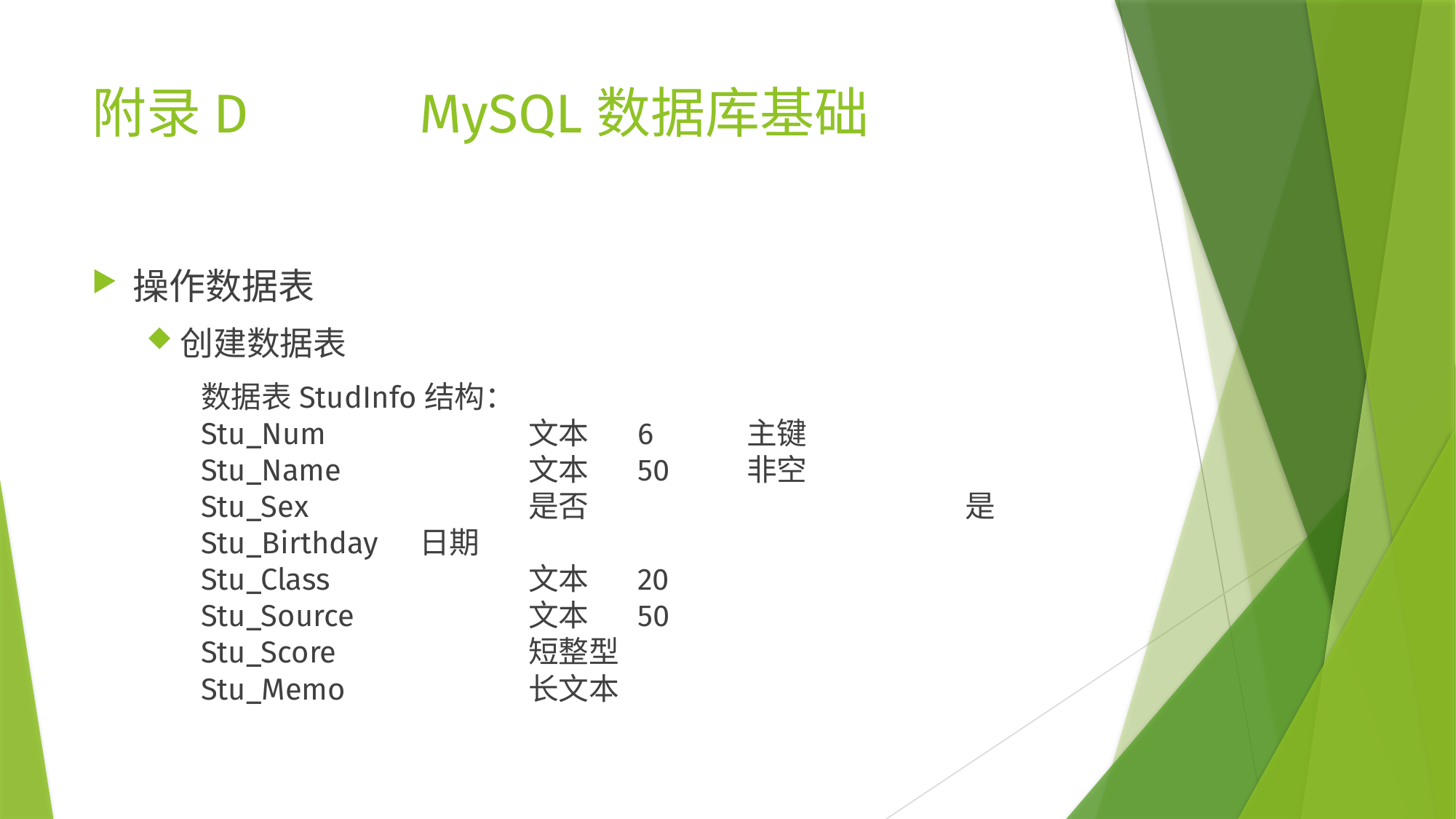

# 附录D		MySQL数据库基础
操作数据表
创建数据表
数据表StudInfo结构：
Stu_Num		文本	6	主键
Stu_Name		文本	50	非空
Stu_Sex			是否				是
Stu_Birthday	日期
Stu_Class		文本	20
Stu_Source		文本	50
Stu_Score		短整型
Stu_Memo		长文本